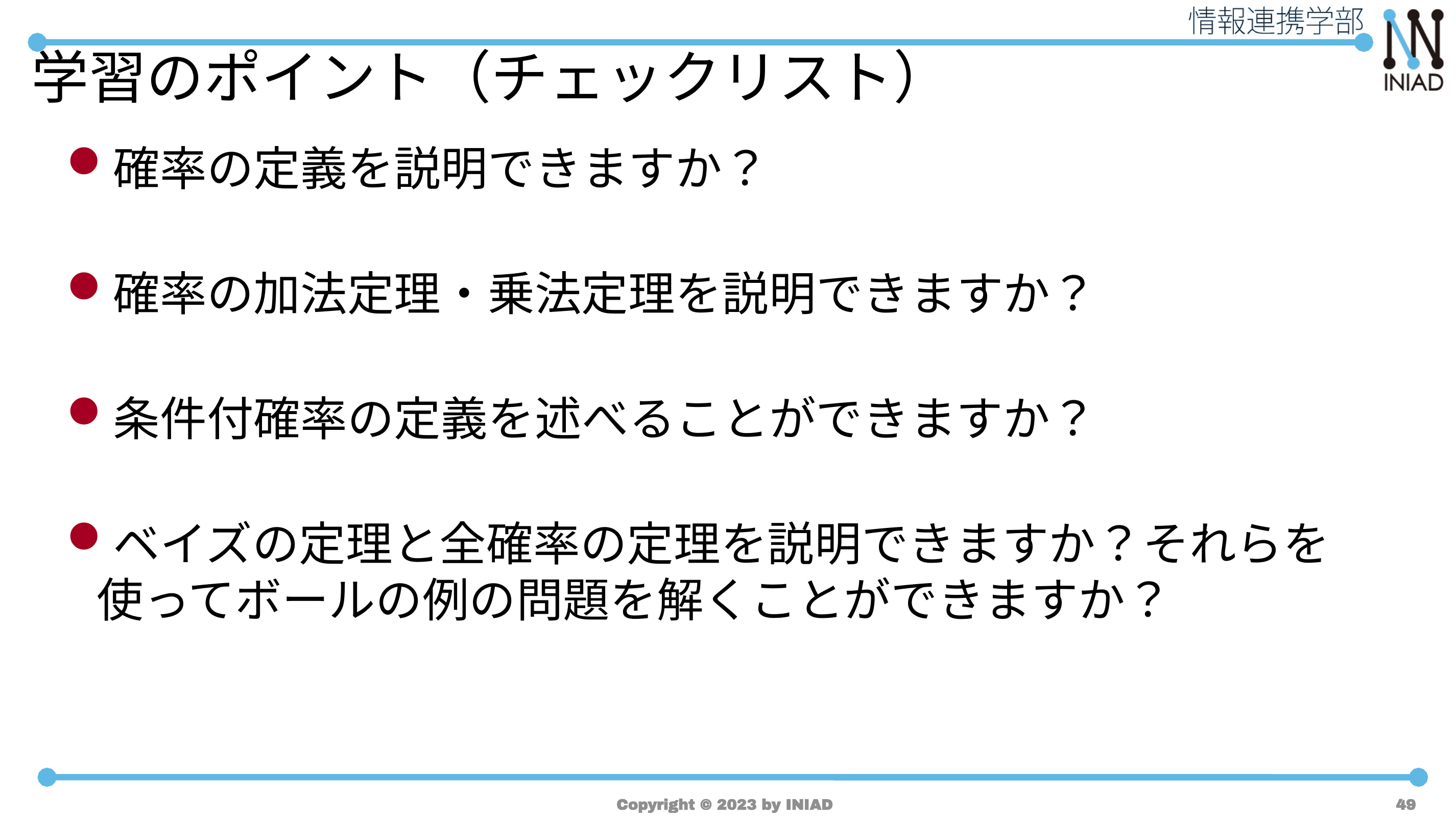

# 学習のポイント（チェックリスト）
確率の定義を説明できますか？

確率の加法定理・乗法定理を説明できますか？

条件付確率の定義を述べることができますか？

ベイズの定理と全確率の定理を説明できますか？それらを使ってボールの例の問題を解くことができますか？

Copyright © 2023 by INIAD
49